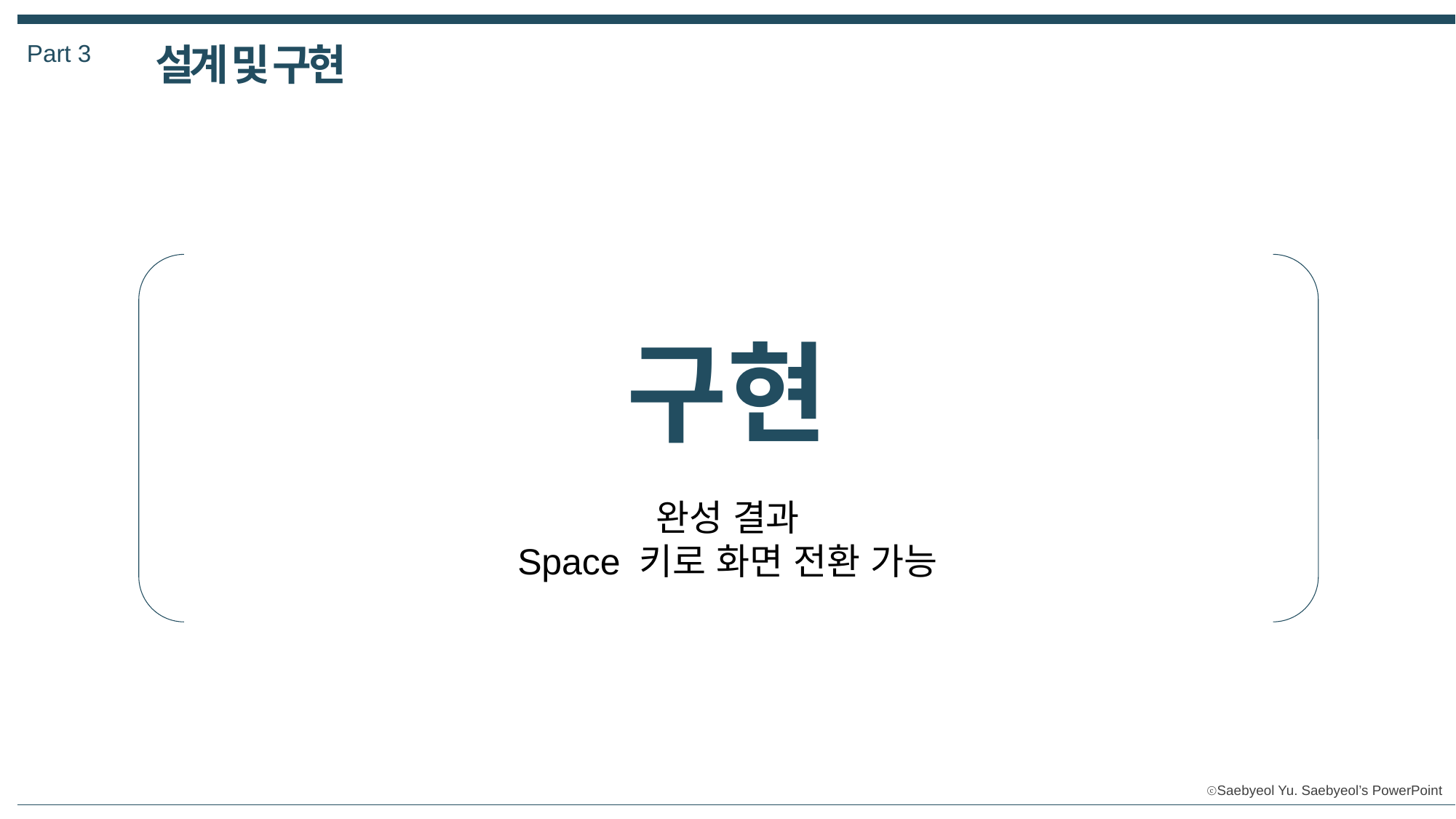

Part 3
설계 및 구현

구현
완성 결과
Space 키로 화면 전환 가능